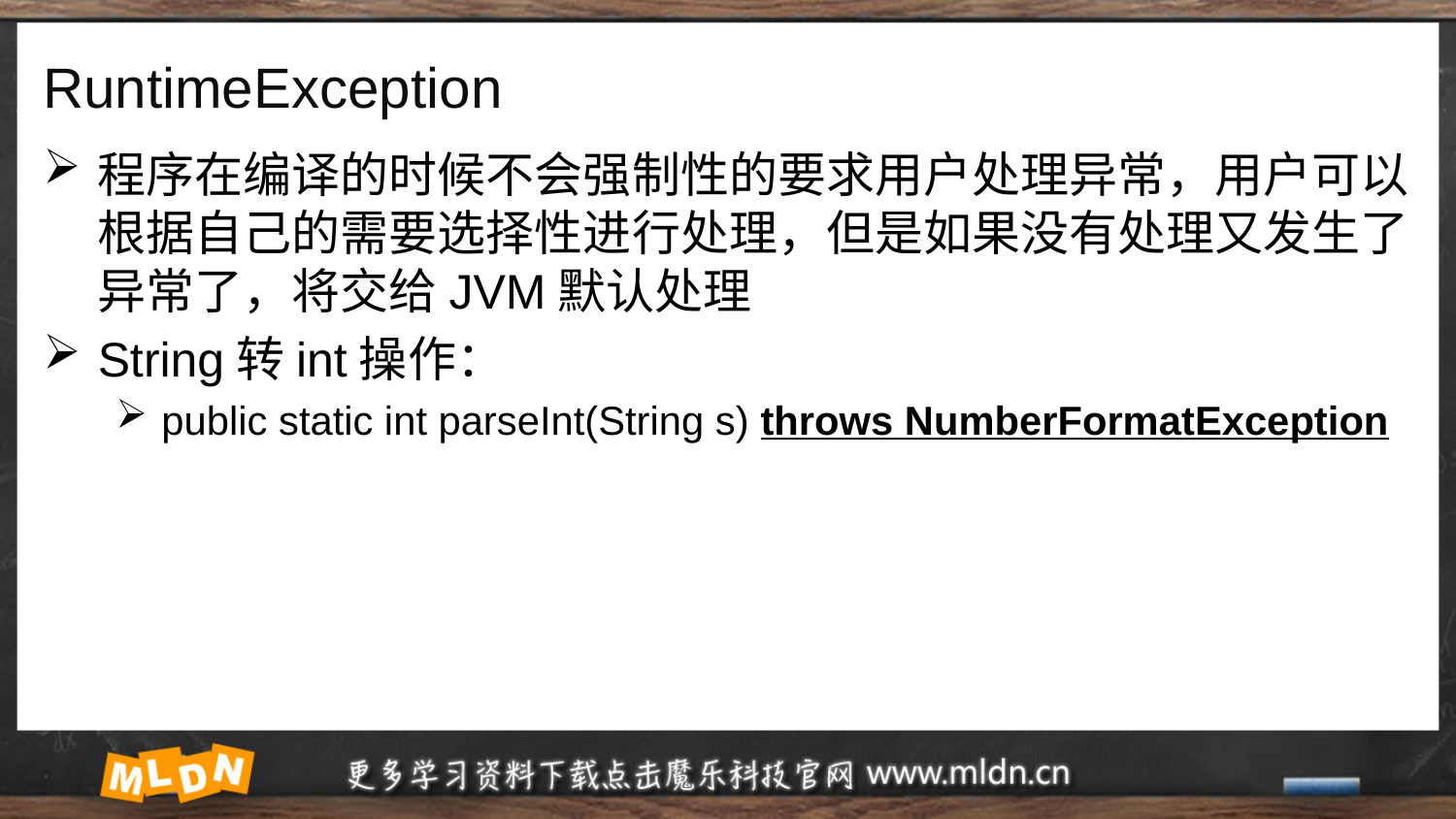

# RuntimeException
程序在编译的时候不会强制性的要求用户处理异常，用户可以根据自己的需要选择性进行处理，但是如果没有处理又发生了异常了，将交给JVM默认处理
String转int操作：
public static int parseInt(String s) throws NumberFormatException